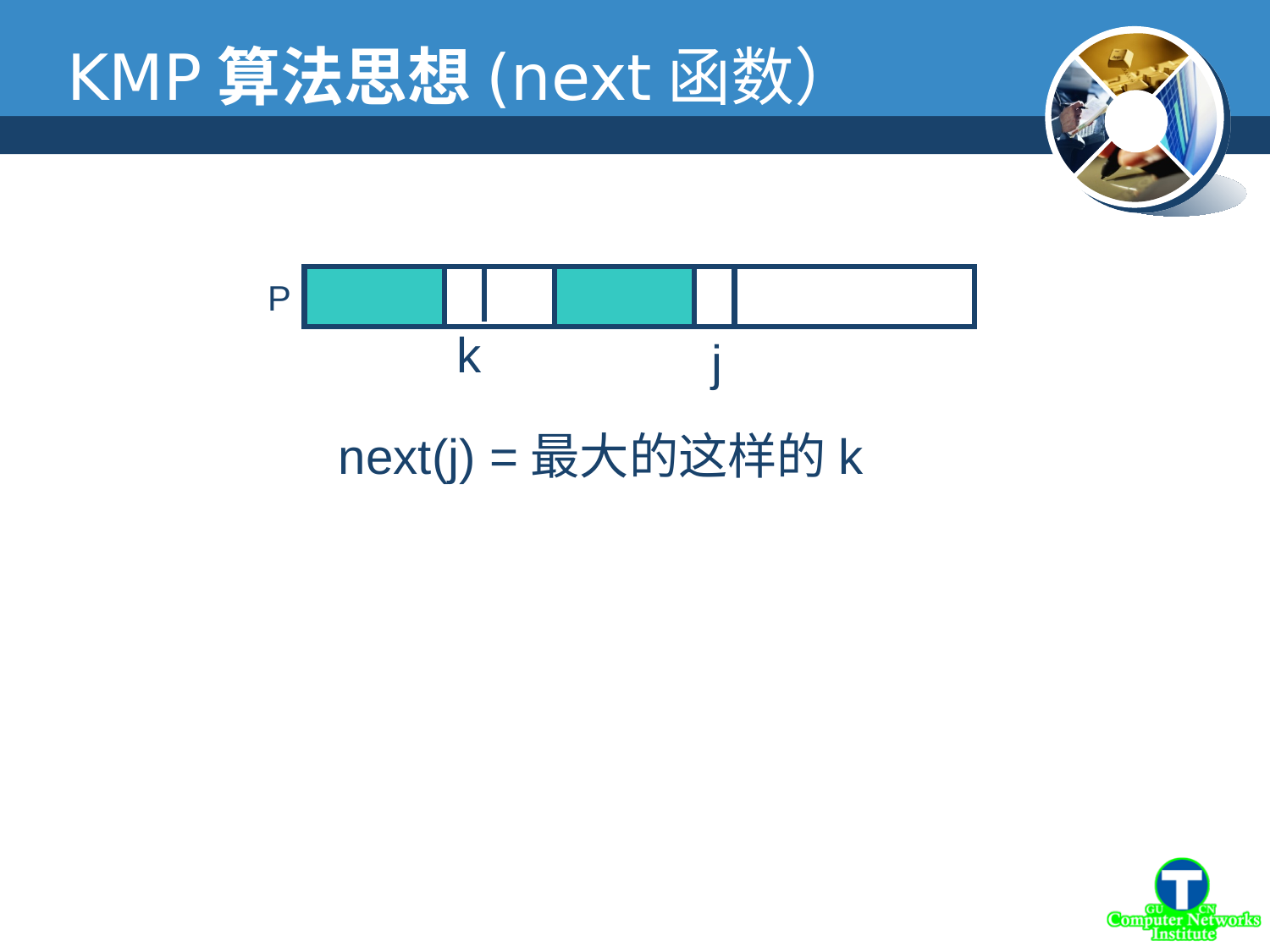

# KMP算法思想(next函数）

P
k
j
next(j) =最大的这样的k